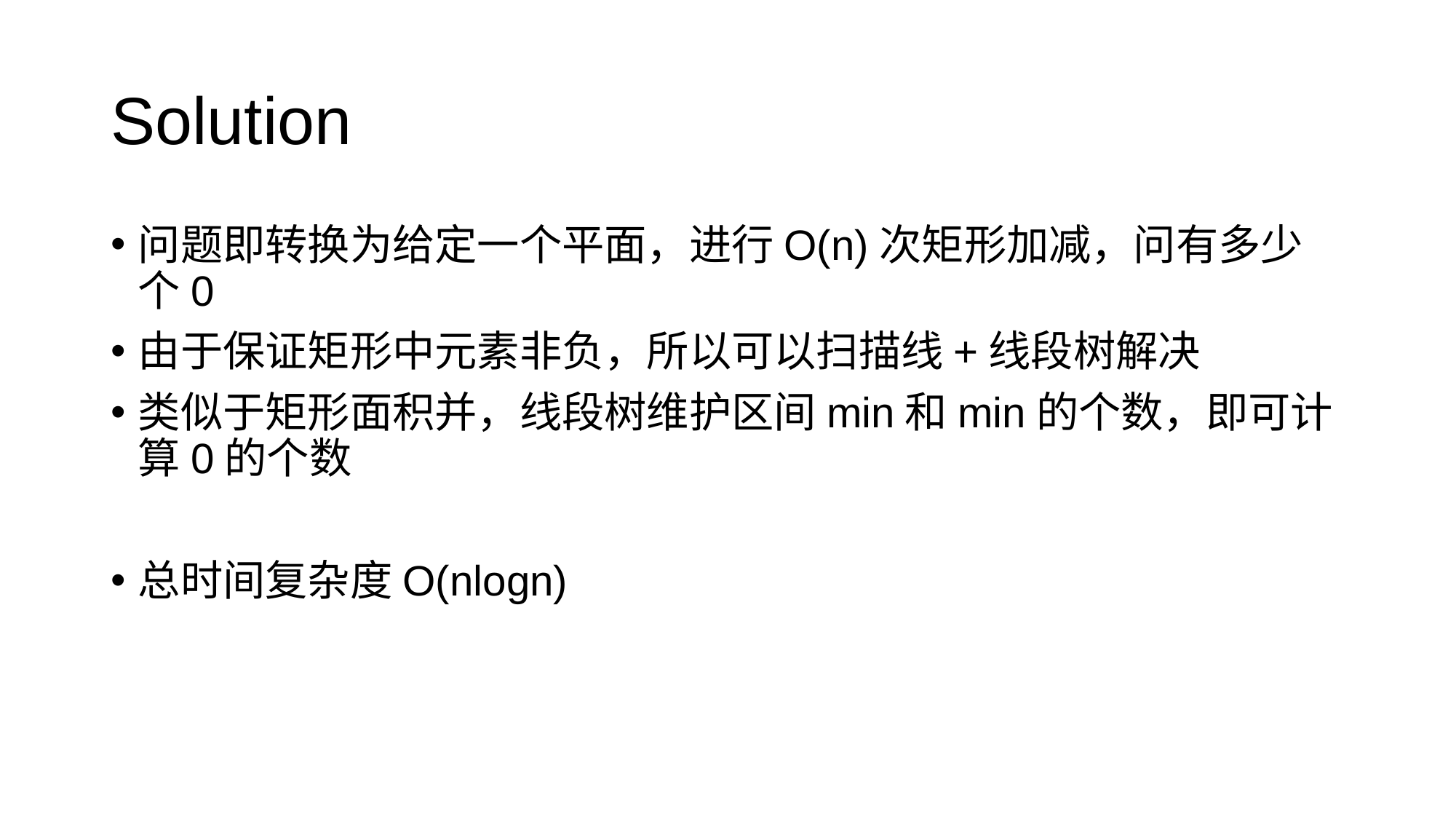

# Solution
问题即转换为给定一个平面，进行O(n)次矩形加减，问有多少个0
由于保证矩形中元素非负，所以可以扫描线+线段树解决
类似于矩形面积并，线段树维护区间min和min的个数，即可计算0的个数

总时间复杂度O(nlogn)